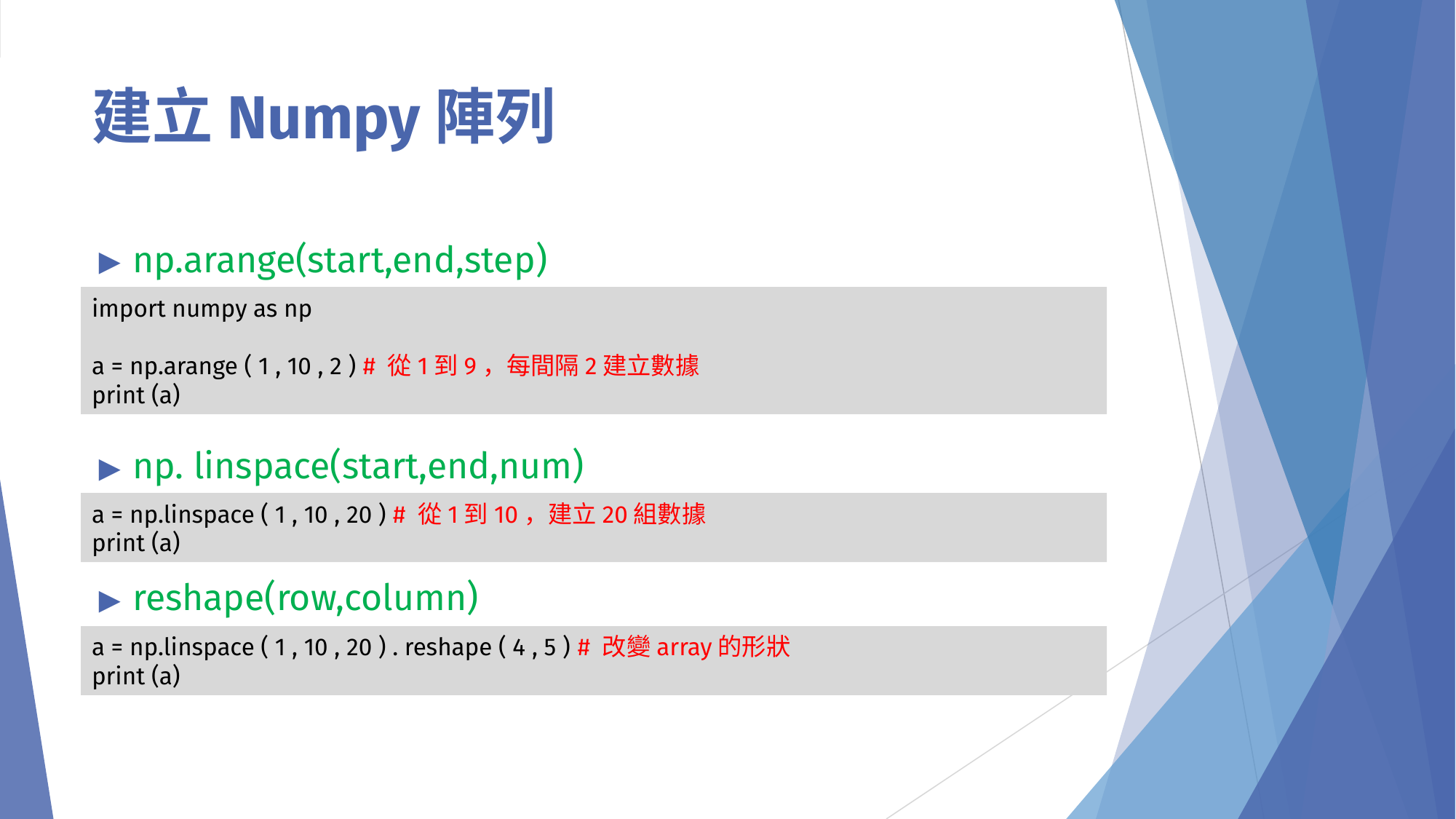

# 建立Numpy陣列
np.arange(start,end,step)

np. linspace(start,end,num)

reshape(row,column)
import numpy as np

a = np.arange ( 1 , 10 , 2 ) # 從1到9，每間隔2建立數據
print (a)
a = np.linspace ( 1 , 10 , 20 ) # 從1到10，建立20組數據
print (a)
a = np.linspace ( 1 , 10 , 20 ) . reshape ( 4 , 5 ) # 改變array的形狀
print (a)